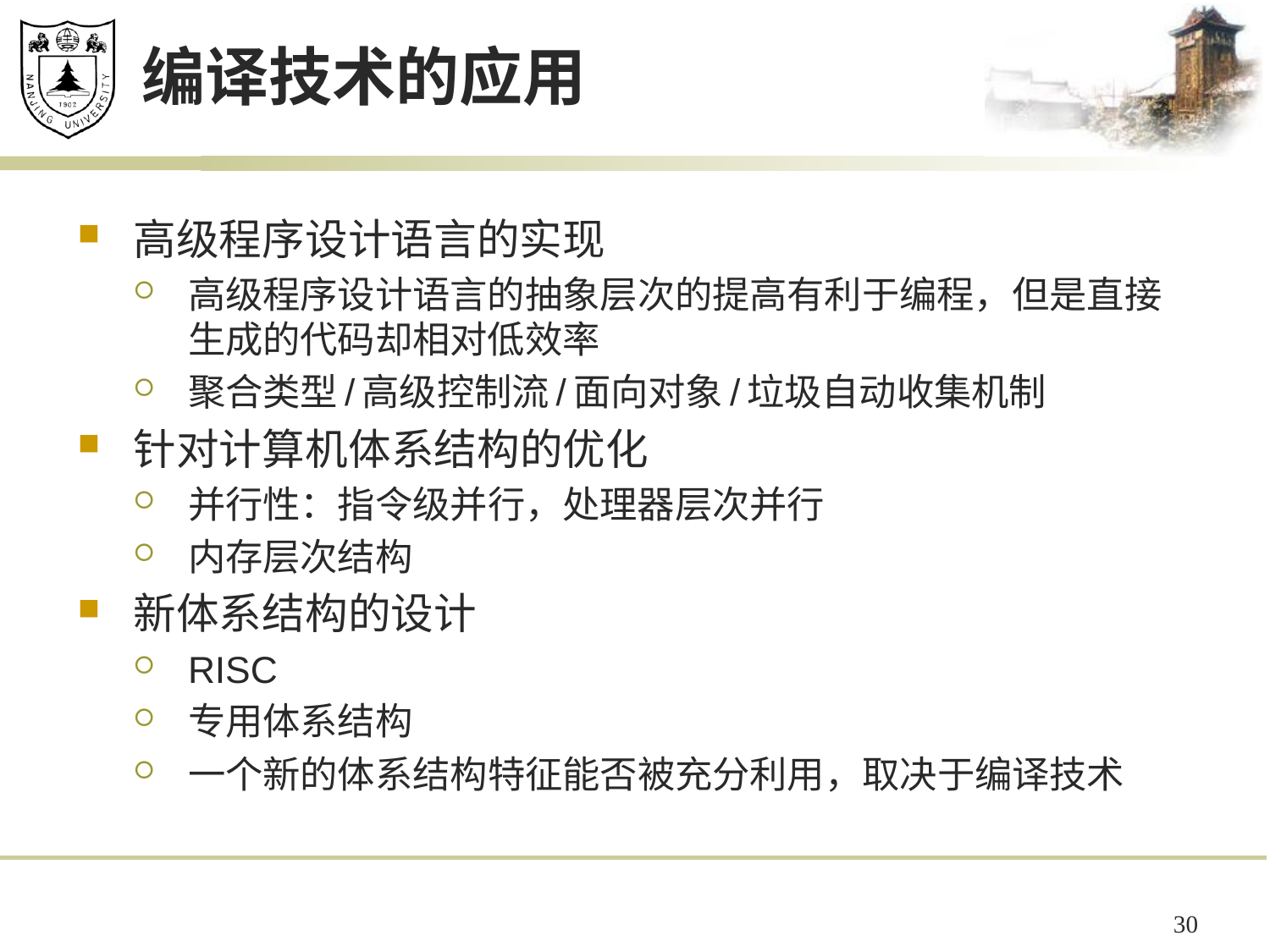

# 编译技术的应用
高级程序设计语言的实现
高级程序设计语言的抽象层次的提高有利于编程，但是直接生成的代码却相对低效率
聚合类型/高级控制流/面向对象/垃圾自动收集机制
针对计算机体系结构的优化
并行性：指令级并行，处理器层次并行
内存层次结构
新体系结构的设计
RISC
专用体系结构
一个新的体系结构特征能否被充分利用，取决于编译技术